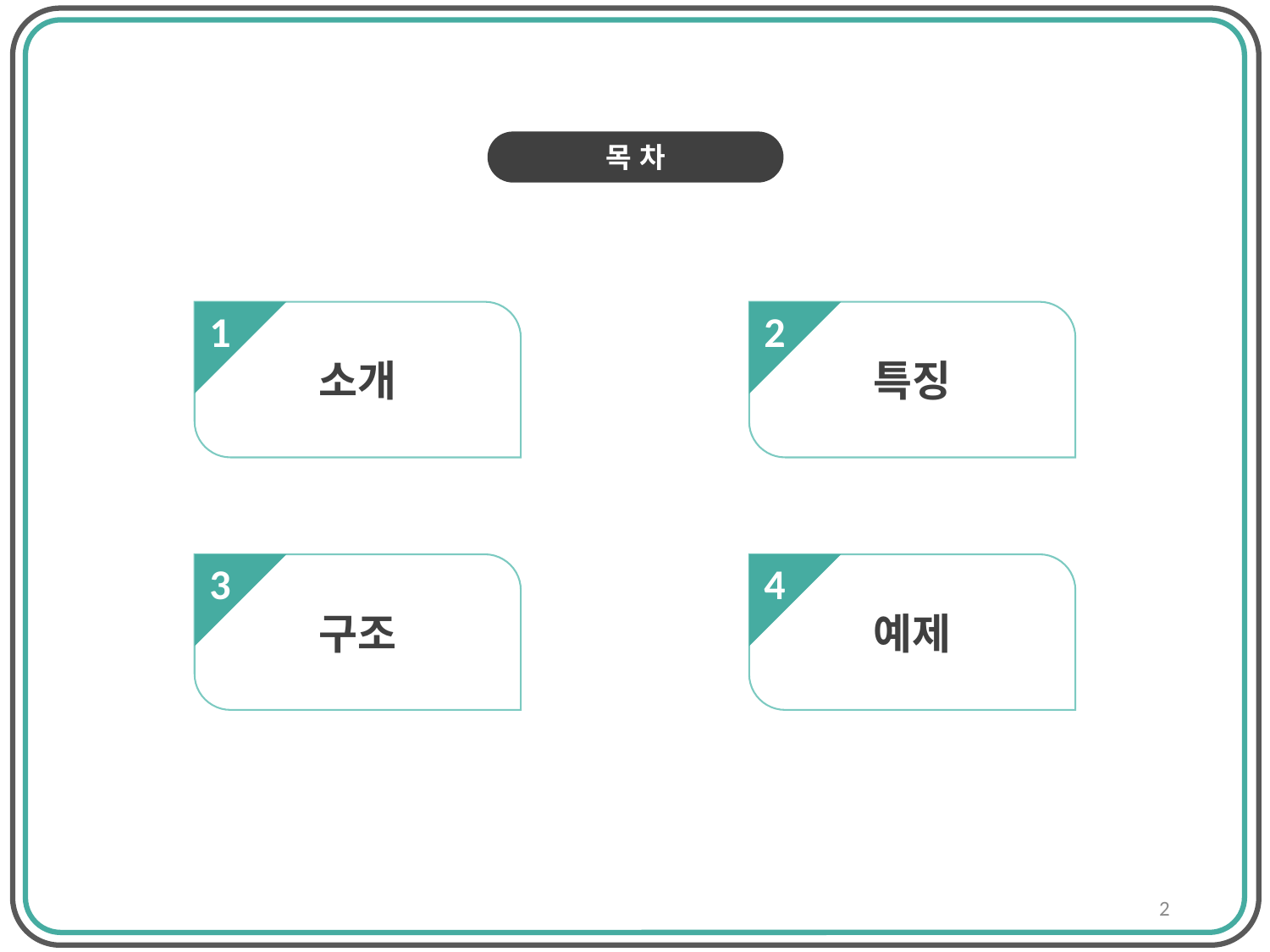

목 차
1
소개

2
특징

3
구조

4
예제

2